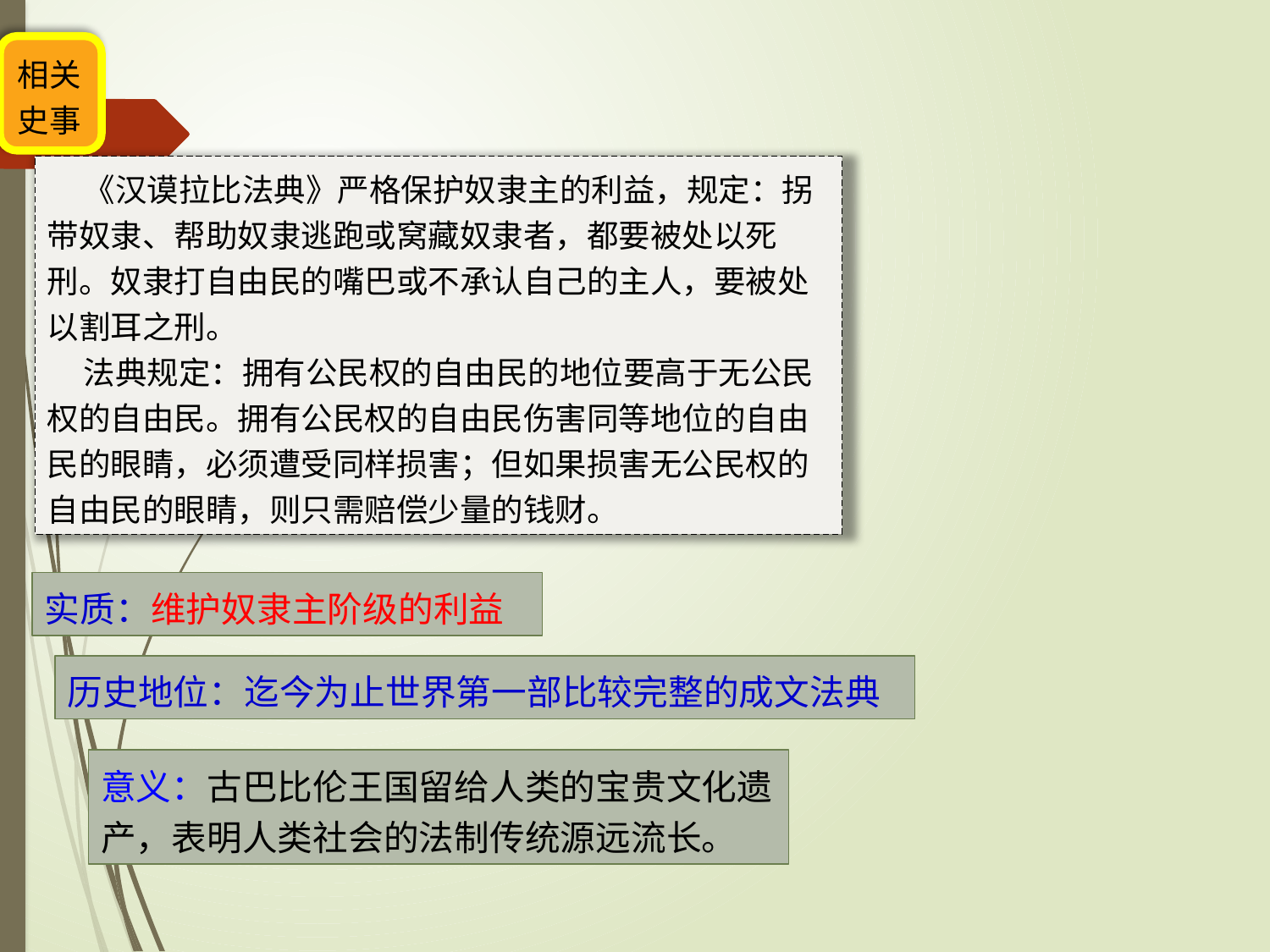

相关史事
    《汉谟拉比法典》严格保护奴隶主的利益，规定：拐带奴隶、帮助奴隶逃跑或窝藏奴隶者，都要被处以死刑。奴隶打自由民的嘴巴或不承认自己的主人，要被处以割耳之刑。
    法典规定：拥有公民权的自由民的地位要高于无公民权的自由民。拥有公民权的自由民伤害同等地位的自由民的眼睛，必须遭受同样损害；但如果损害无公民权的自由民的眼睛，则只需赔偿少量的钱财。
实质：维护奴隶主阶级的利益
历史地位：迄今为止世界第一部比较完整的成文法典
意义：古巴比伦王国留给人类的宝贵文化遗产，表明人类社会的法制传统源远流长。